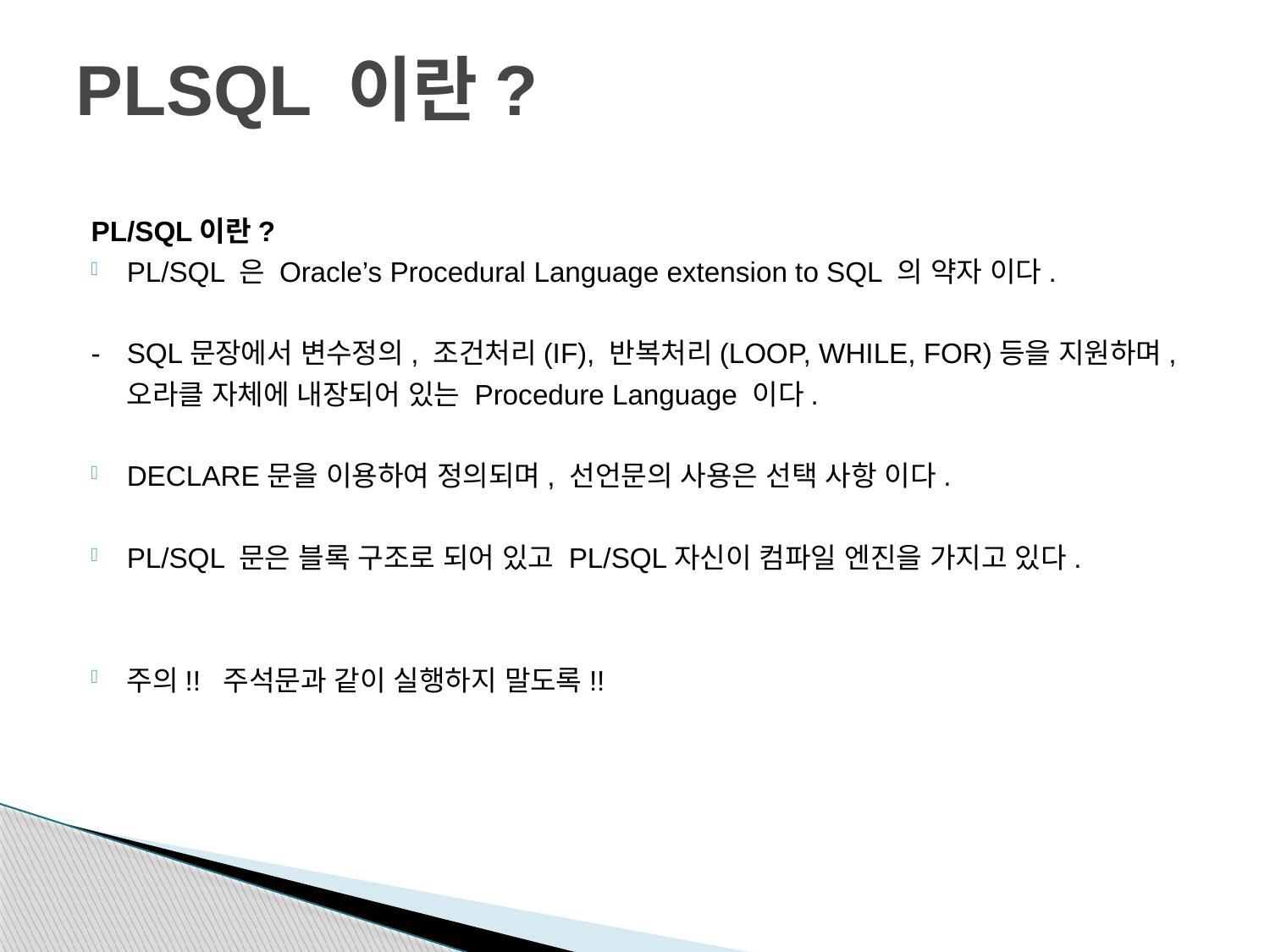

# PLSQL 이란?

PL/SQL이란?
PL/SQL 은 Oracle’s Procedural Language extension to SQL 의 약자 이다.

- 	SQL문장에서 변수정의, 조건처리(IF), 반복처리(LOOP, WHILE, FOR)등을 지원하며,
	오라클 자체에 내장되어 있는 Procedure Language 이다.

DECLARE문을 이용하여 정의되며, 선언문의 사용은 선택 사항 이다.

PL/SQL 문은 블록 구조로 되어 있고 PL/SQL자신이 컴파일 엔진을 가지고 있다.

주의!!  주석문과 같이 실행하지 말도록!!